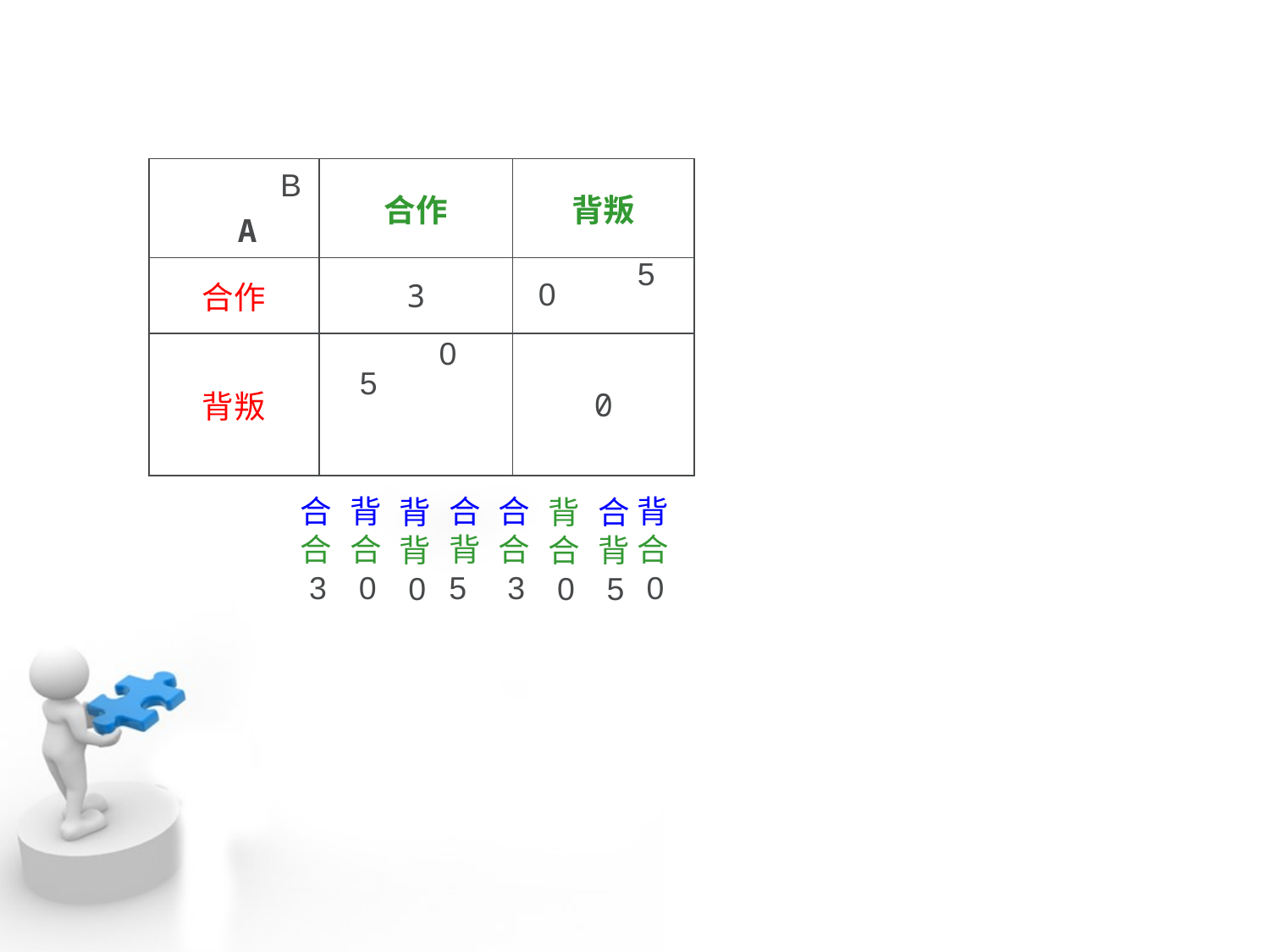

#
| A | 合作 | 背叛 |
| --- | --- | --- |
| 合作 | 3 |  |
| 背叛 |  | 0 |
B
5
0
0
5
合
合
 3
背
合
 0
合
背
5
合
合
 3
背
合
 0
背
背
 0
背
合
 0
合
背
 5